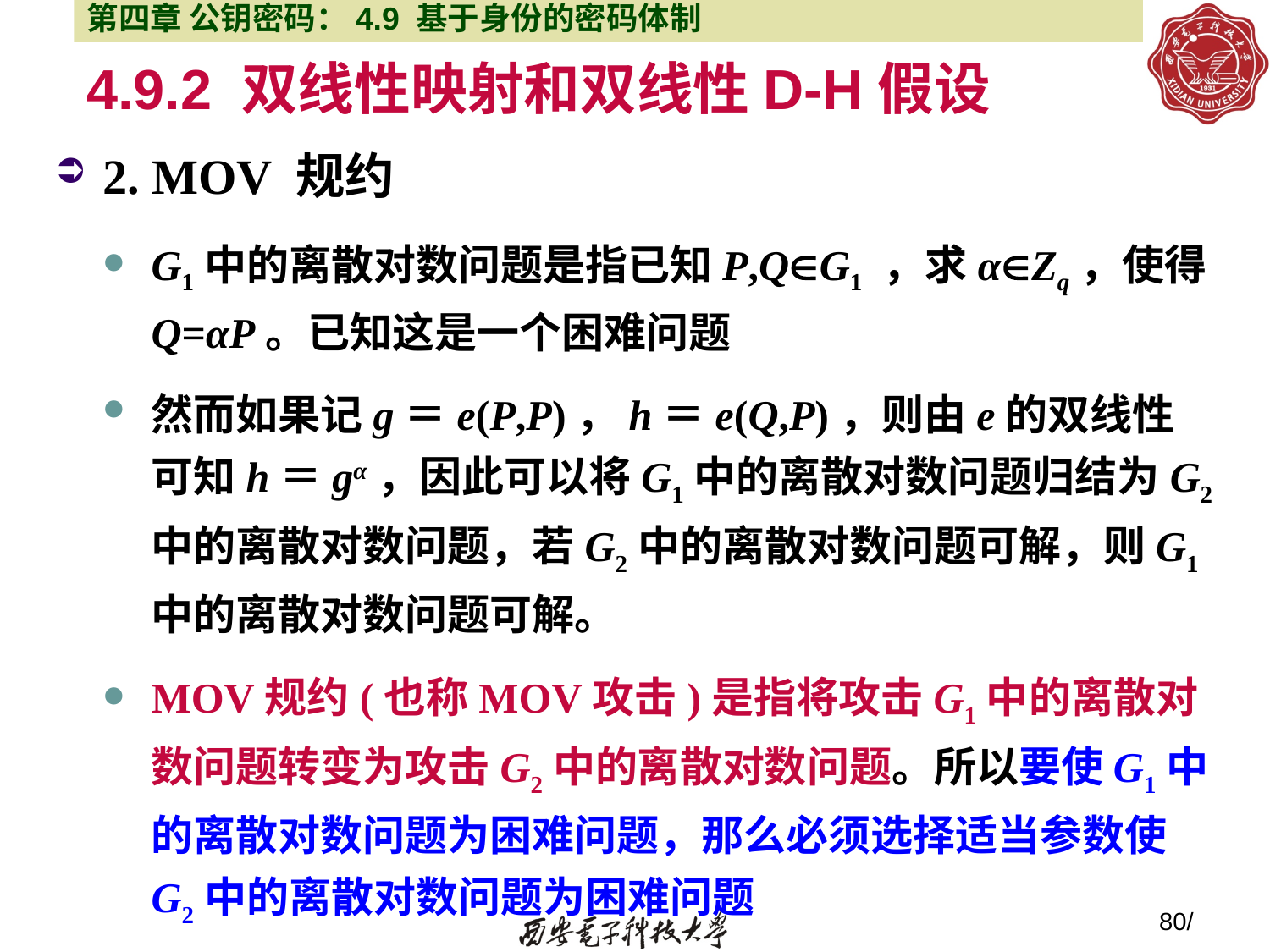

第四章 公钥密码：4.9 基于身份的密码体制
# 4.9.2 双线性映射和双线性D-H假设
2. MOV 规约
G1中的离散对数问题是指已知P,Q∈G1 ，求α∈Zq，使得Q=αP。已知这是一个困难问题
然而如果记g＝e(P,P)，h＝e(Q,P)，则由e的双线性可知h＝gα，因此可以将G1中的离散对数问题归结为G2中的离散对数问题，若G2中的离散对数问题可解，则G1中的离散对数问题可解。
MOV规约(也称MOV攻击)是指将攻击G1中的离散对数问题转变为攻击G2中的离散对数问题。所以要使G1中的离散对数问题为困难问题，那么必须选择适当参数使G2中的离散对数问题为困难问题
80/